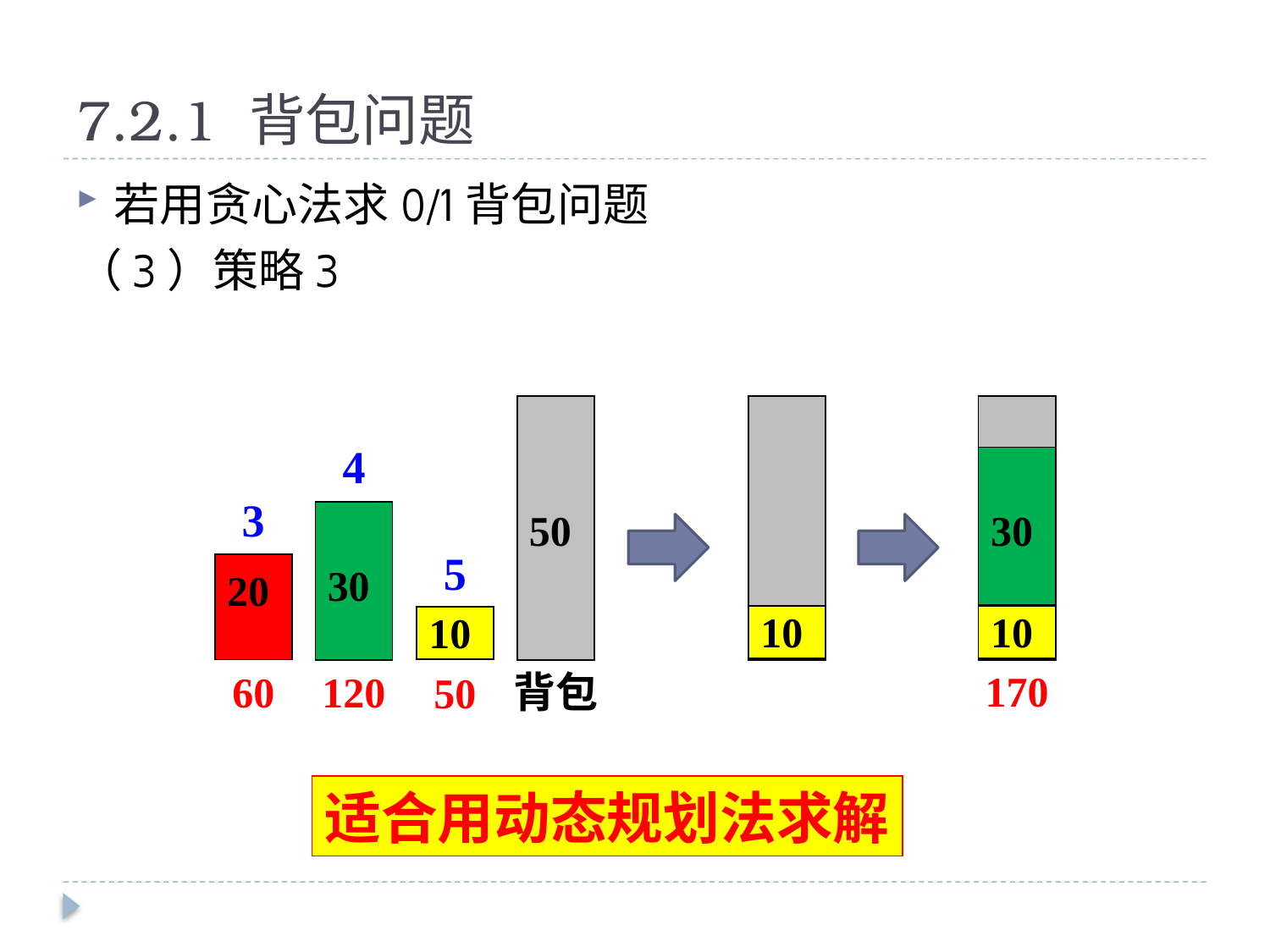

# 7.2.1 背包问题
若用贪心法求0/1背包问题
（3）策略3

 50

 30
 20
 10
背包
120
60
50

4

 30
3

5
 10
 10
170
适合用动态规划法求解